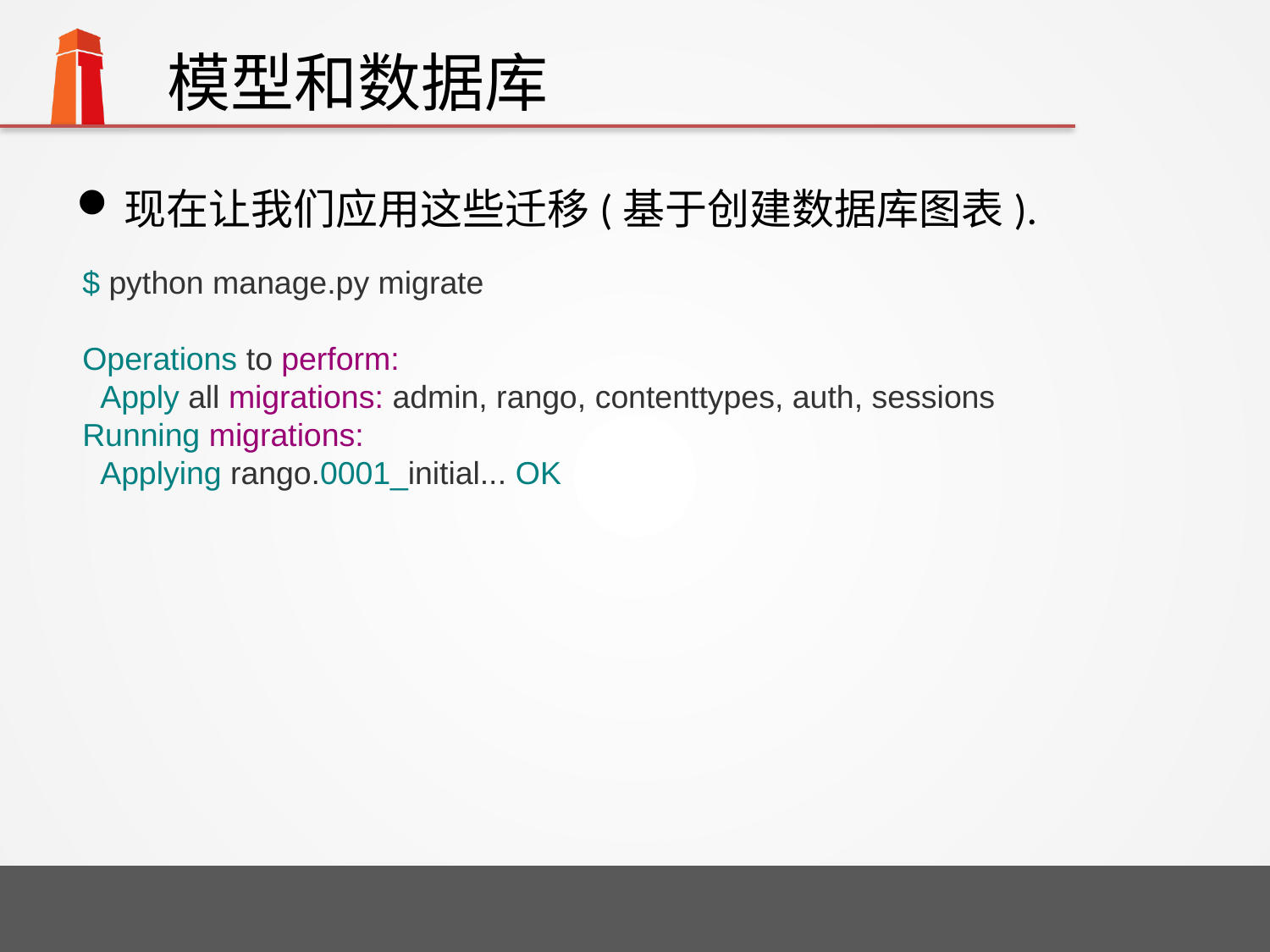

# 模型和数据库
现在让我们应用这些迁移(基于创建数据库图表).
$ python manage.py migrate

Operations to perform:
  Apply all migrations: admin, rango, contenttypes, auth, sessions
Running migrations:
  Applying rango.0001_initial... OK